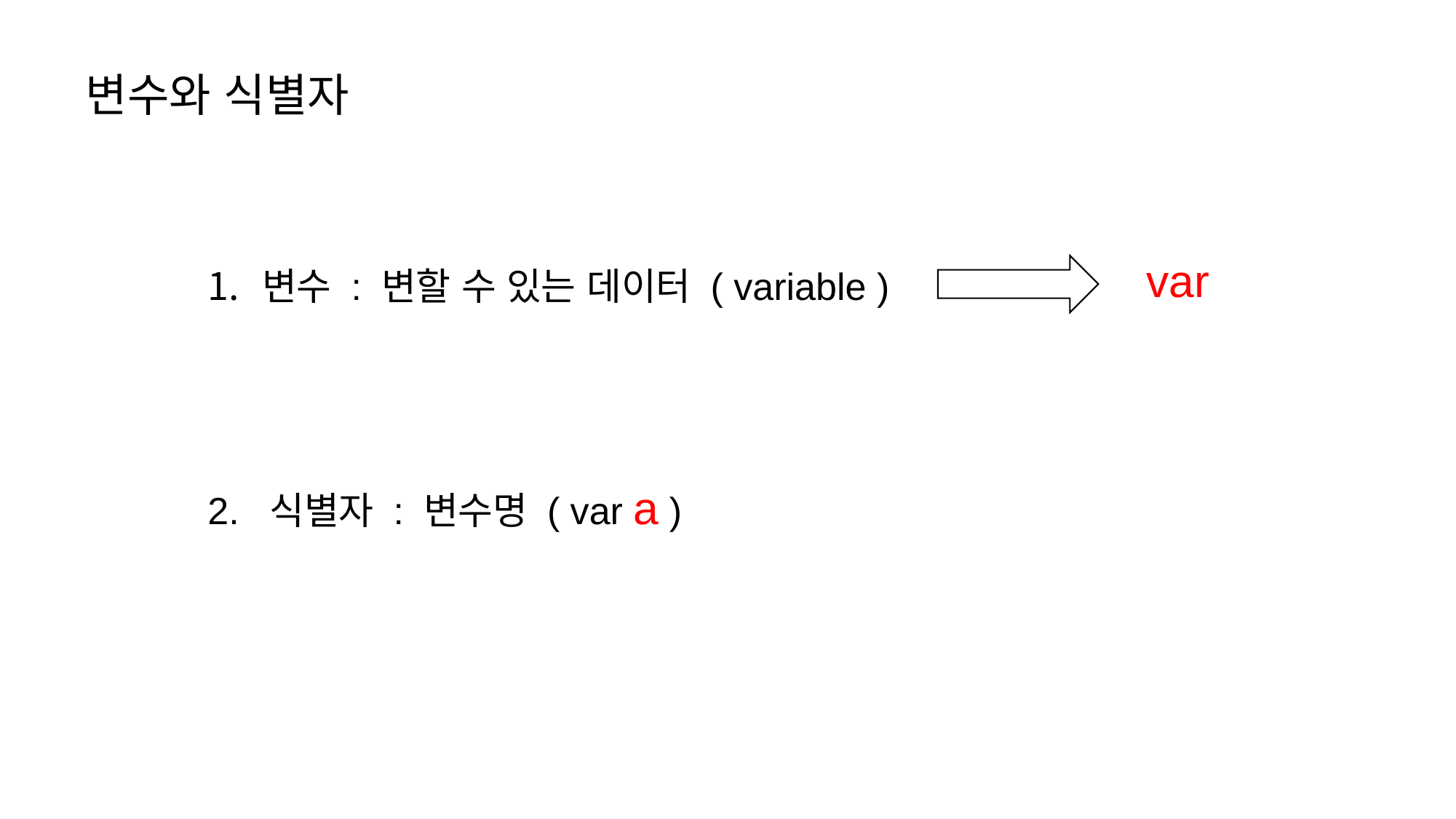

변수와 식별자
var

변수 : 변할 수 있는 데이터 ( variable )
2.  식별자 : 변수명 ( var a )